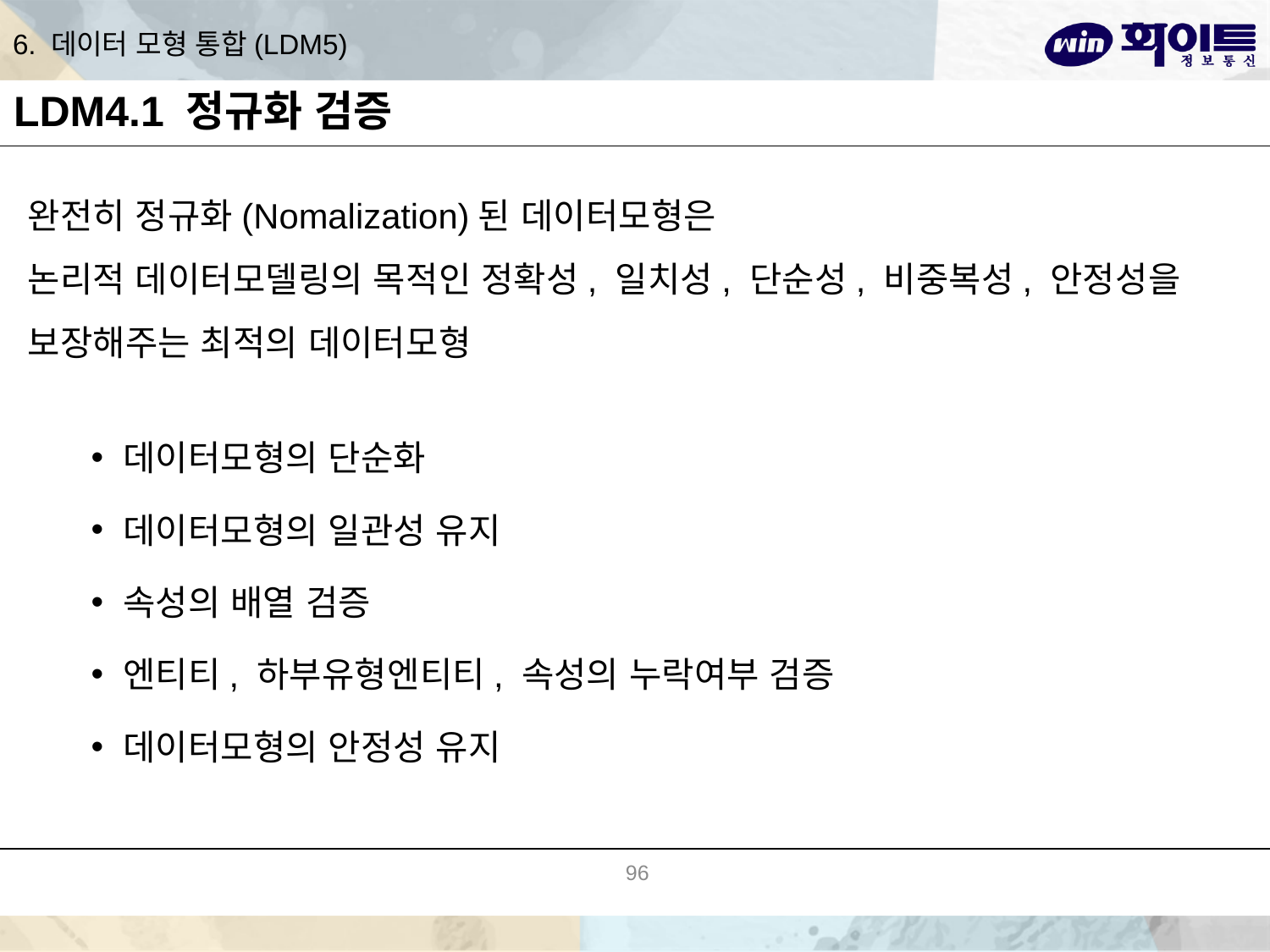

# 6. 데이터 모형 통합(LDM5)
LDM4.1 정규화 검증
완전히 정규화(Nomalization)된 데이터모형은
논리적 데이터모델링의 목적인 정확성, 일치성, 단순성, 비중복성, 안정성을 보장해주는 최적의 데이터모형
데이터모형의 단순화
데이터모형의 일관성 유지
속성의 배열 검증
엔티티, 하부유형엔티티, 속성의 누락여부 검증
데이터모형의 안정성 유지
96